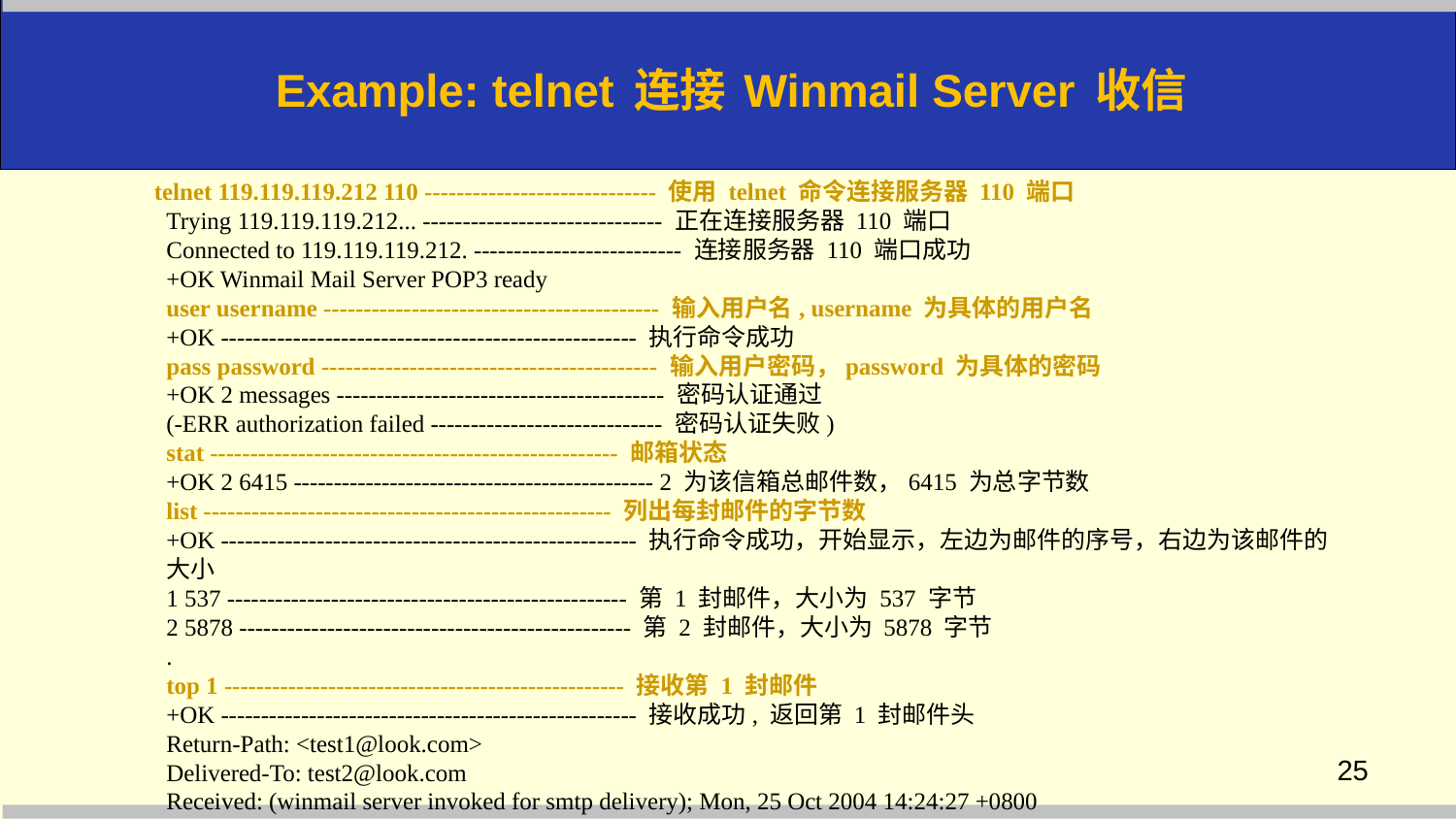

# Example: telnet 连接 Winmail Server 收信
       telnet 119.119.119.212 110 ----------------------------- 使用 telnet 命令连接服务器 110 端口
Trying 119.119.119.212... ------------------------------ 正在连接服务器 110 端口
Connected to 119.119.119.212. -------------------------- 连接服务器 110 端口成功
+OK Winmail Mail Server POP3 ready
user username ------------------------------------------ 输入用户名, username 为具体的用户名
+OK ---------------------------------------------------- 执行命令成功
pass password ------------------------------------------ 输入用户密码，password 为具体的密码
+OK 2 messages ----------------------------------------- 密码认证通过
(-ERR authorization failed ----------------------------- 密码认证失败)
stat --------------------------------------------------- 邮箱状态
+OK 2 6415 --------------------------------------------- 2 为该信箱总邮件数，6415 为总字节数
list --------------------------------------------------- 列出每封邮件的字节数
+OK ---------------------------------------------------- 执行命令成功，开始显示，左边为邮件的序号，右边为该邮件的大小
1 537 -------------------------------------------------- 第 1 封邮件，大小为 537 字节
2 5878 ------------------------------------------------- 第 2 封邮件，大小为 5878 字节
.
top 1 -------------------------------------------------- 接收第 1 封邮件
+OK ---------------------------------------------------- 接收成功, 返回第 1 封邮件头
Return-Path: <test1@look.com>
Delivered-To: test2@look.com
Received: (winmail server invoked for smtp delivery); Mon, 25 Oct 2004 14:24:27 +0800
From: test1@look.com
To: test2@look.com
Date: Mon, 25 Oct 2004 14:24:27 +0800
Subject: test mail
.
25